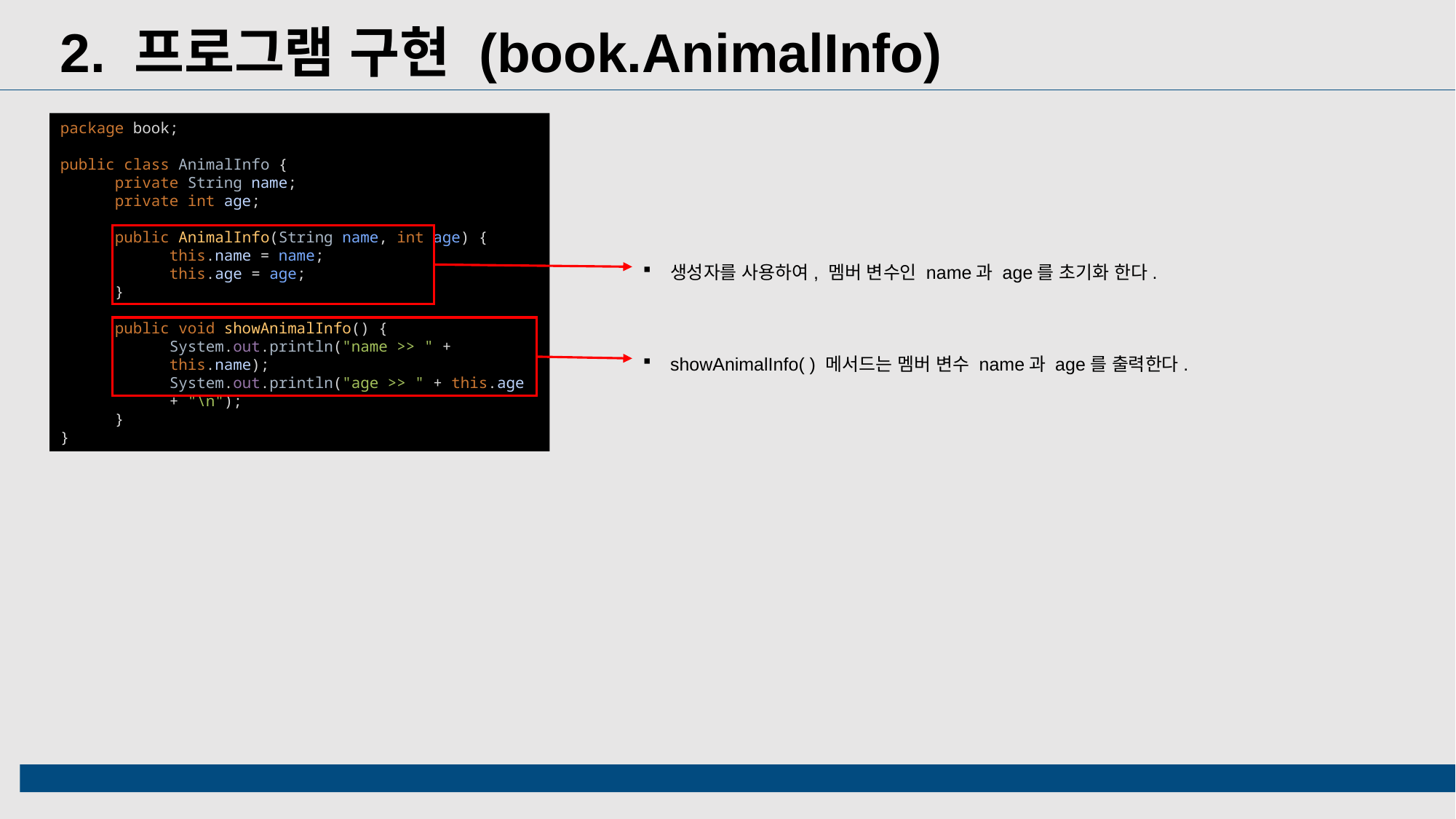

2. 프로그램 구현 (book.AnimalInfo)
package book;

public class AnimalInfo {
private String name;
private int age;

public AnimalInfo(String name, int age) {
this.name = name;
this.age = age;
}

public void showAnimalInfo() {
System.out.println("name >> " + this.name);
System.out.println("age >> " + this.age + "\n");
}
}

생성자를 사용하여, 멤버 변수인 name과 age를 초기화 한다.

showAnimalInfo( ) 메서드는 멤버 변수 name과 age를 출력한다.